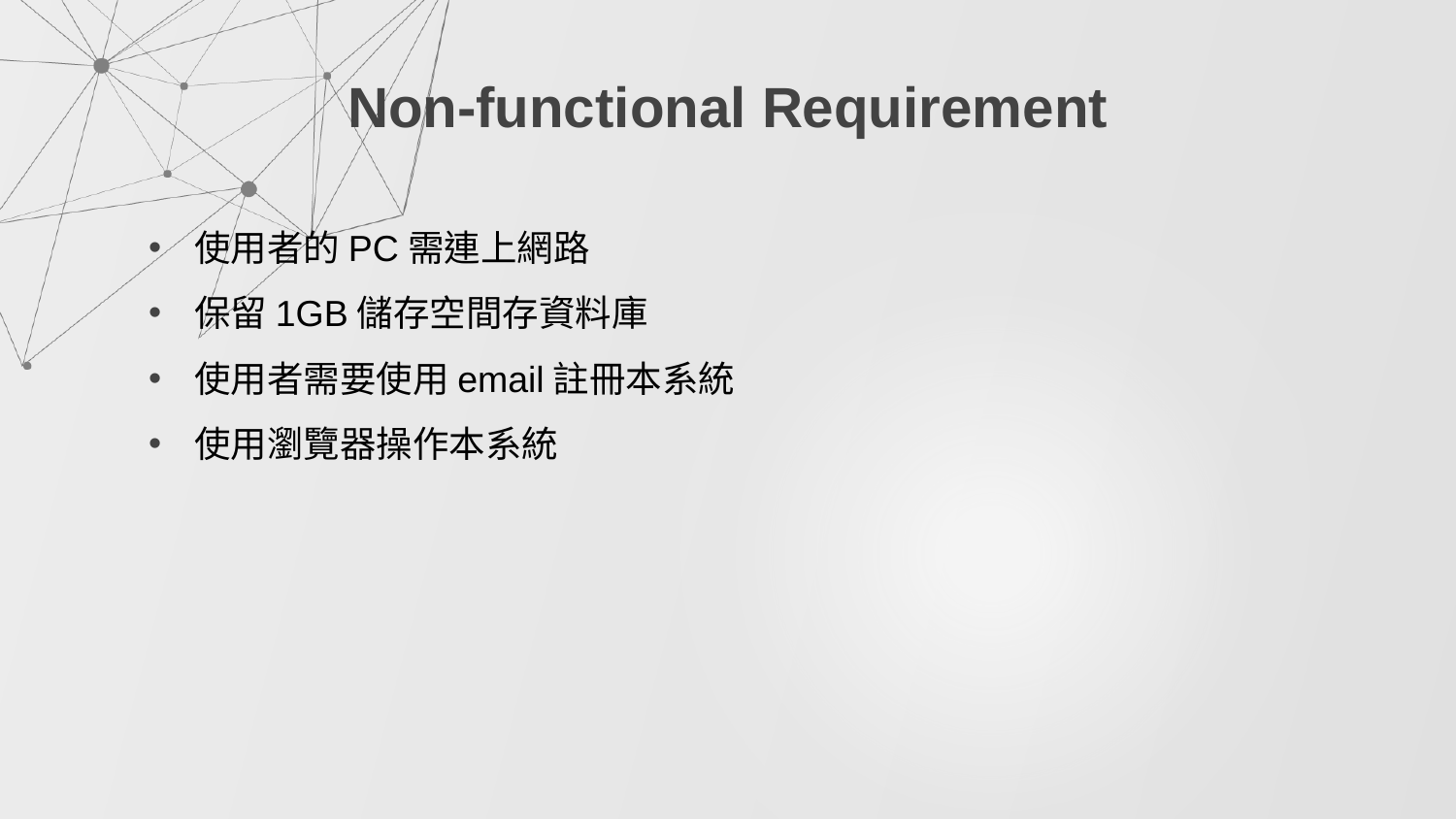

Non-functional Requirement
使用者的PC需連上網路
保留1GB儲存空間存資料庫
使用者需要使用email註冊本系統
使用瀏覽器操作本系統